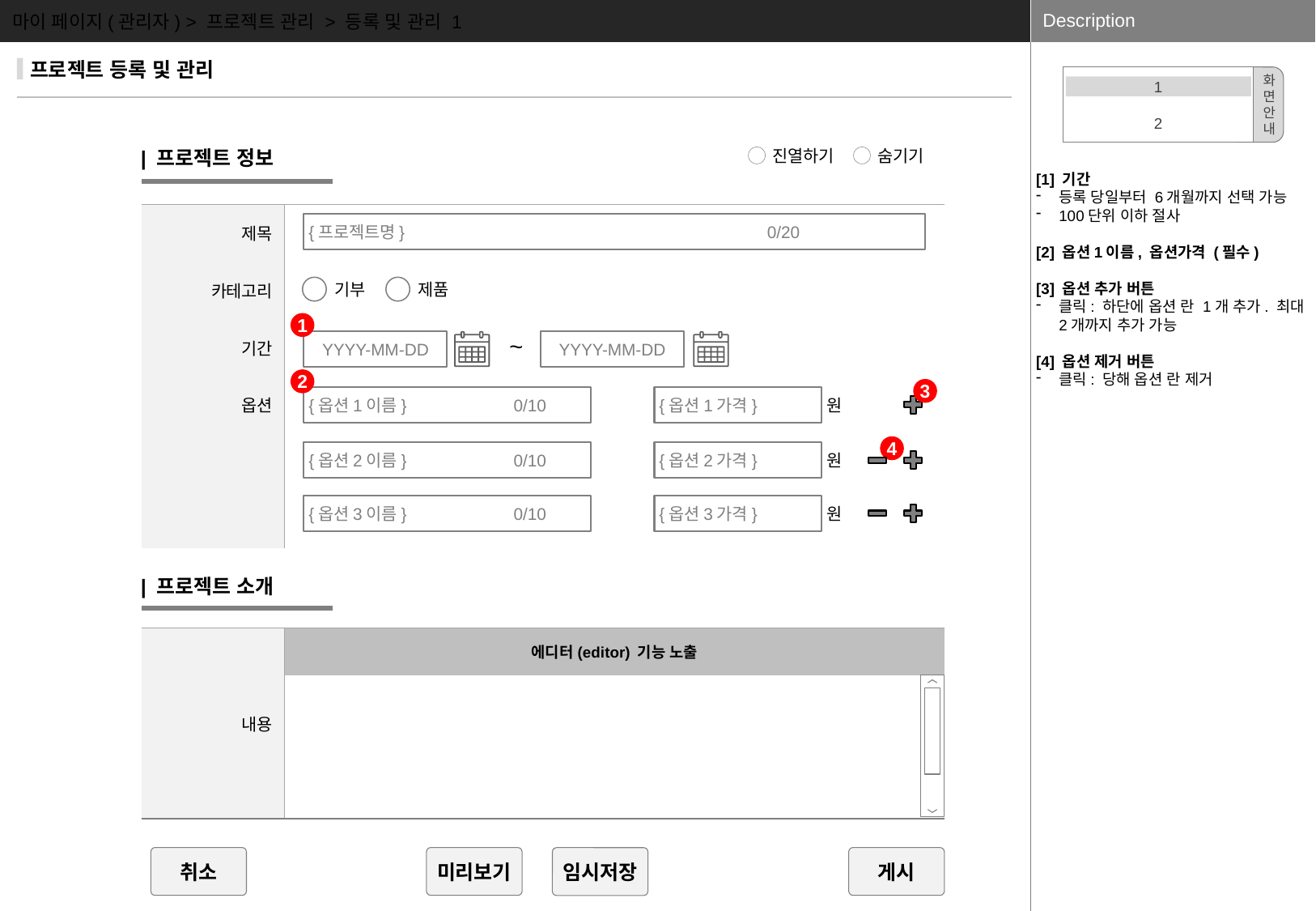

마이 페이지(관리자) > 프로젝트 관리 > 등록 및 관리 1

[1] 기간
등록 당일부터 6개월까지 선택 가능
100단위 이하 절사

[2] 옵션1이름, 옵션가격 (필수)

[3] 옵션 추가 버튼
클릭: 하단에 옵션 란 1개 추가. 최대 2개까지 추가 가능

[4] 옵션 제거 버튼
클릭: 당해 옵션 란 제거
프로젝트 등록 및 관리

1

2
화
면
안
내

| 프로젝트 정보
진열하기

숨기기

| 제목 |  |
| --- | --- |
| 카테고리 |  |
| 기간 |  |
| 옵션 |  |
|  |  |
|  |  |
{프로젝트명}                                                                              0/20
기부

제품

1
~
YYYY-MM-DD

YYYY-MM-DD

2
3
{옵션1이름}                       0/10
{옵션1가격}
원

4
{옵션2이름}                       0/10
{옵션2가격}
원

{옵션3이름}                       0/10
{옵션3가격}
원

| 프로젝트 소개
| 내용 | 에디터(editor) 기능 노출 |
| --- | --- |
|  |  |

취소
미리보기
게시
임시저장